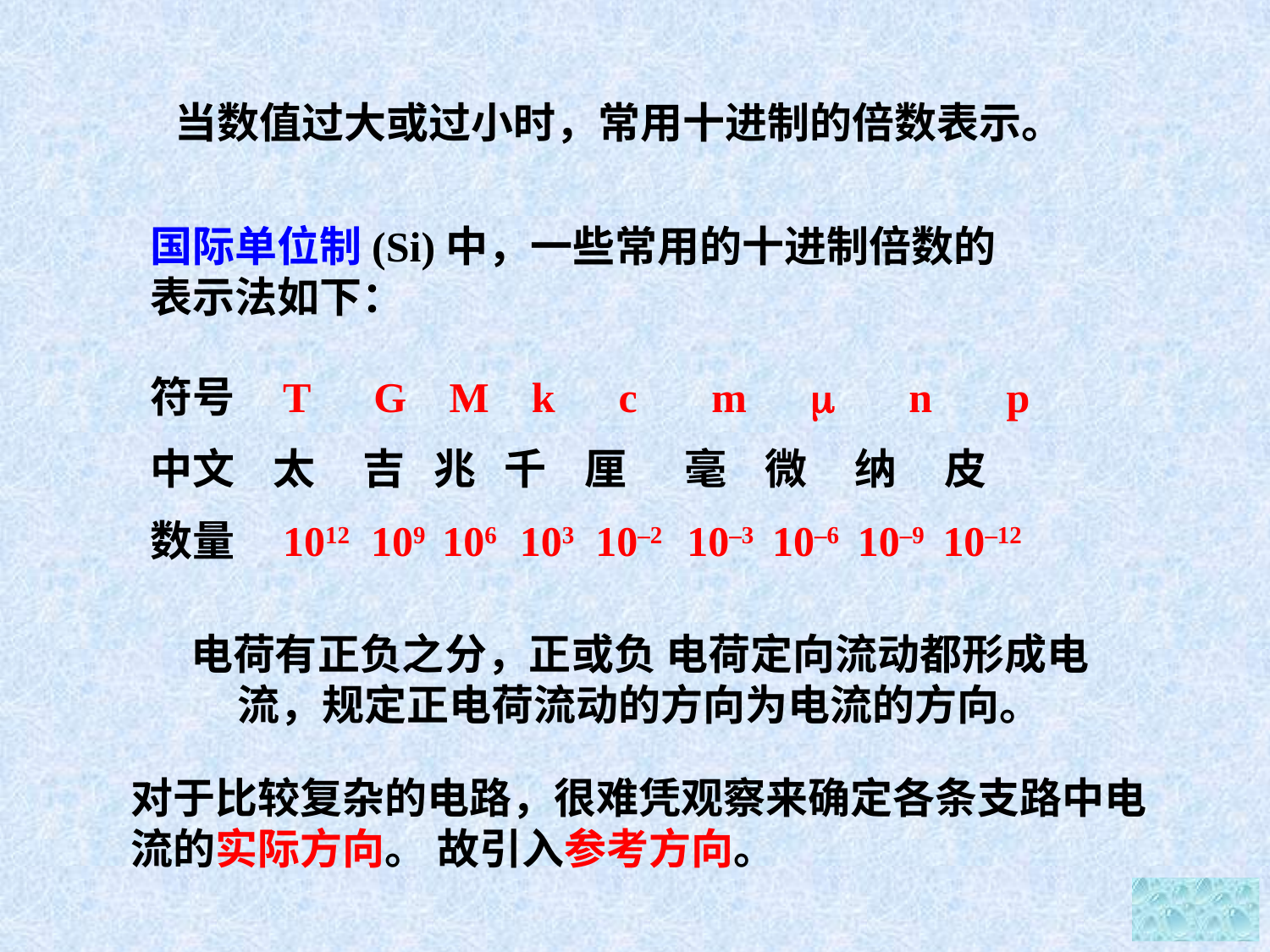

当数值过大或过小时，常用十进制的倍数表示。
国际单位制(Si)中，一些常用的十进制倍数的表示法如下：
符号    T      G    M    k      c       m      μ       n       p
中文    太     吉   兆   千    厘      毫    微     纳     皮
数量    1012  109  106   103  10–2    10–3   10–6   10–9   10–12
电荷有正负之分，正或负 电荷定向流动都形成电流，规定正电荷流动的方向为电流的方向。
对于比较复杂的电路，很难凭观察来确定各条支路中电流的实际方向。 故引入参考方向。